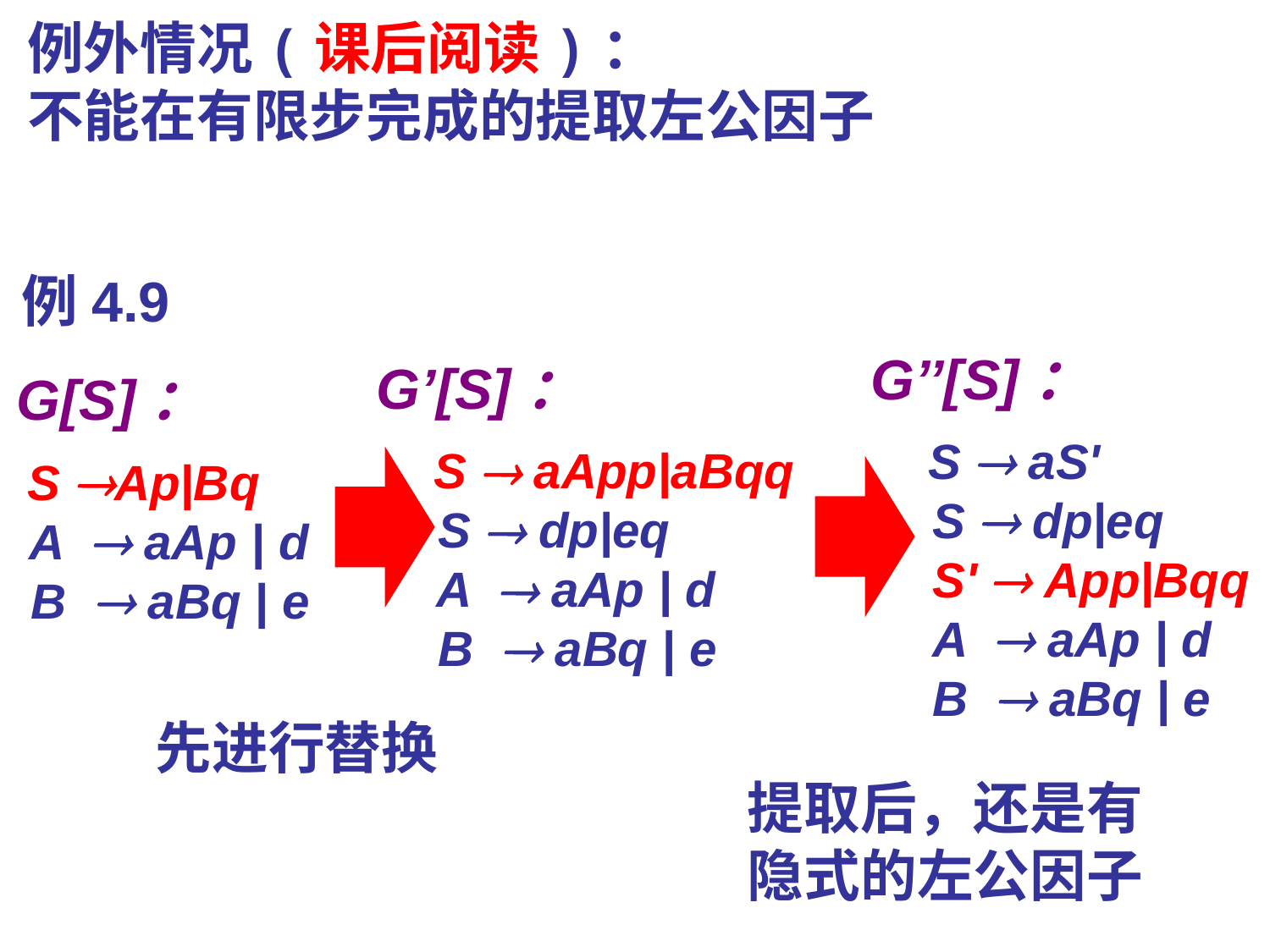

例外情况(课后阅读)：
不能在有限步完成的提取左公因子
例4.9
 G’’[S]：

           S → aS'
	 S → dp|eq
	 S' → App|Bqq
	 A  → aAp | d
	 B  → aBq | e
 G’[S]：

           S → aApp|aBqq
	 S → dp|eq 	         	 A  → aAp | d
	 B  → aBq | e
    G[S]：

          S →Ap|Bq	         	 A  → aAp | d
	 B  → aBq | e

先进行替换
提取后，还是有隐式的左公因子